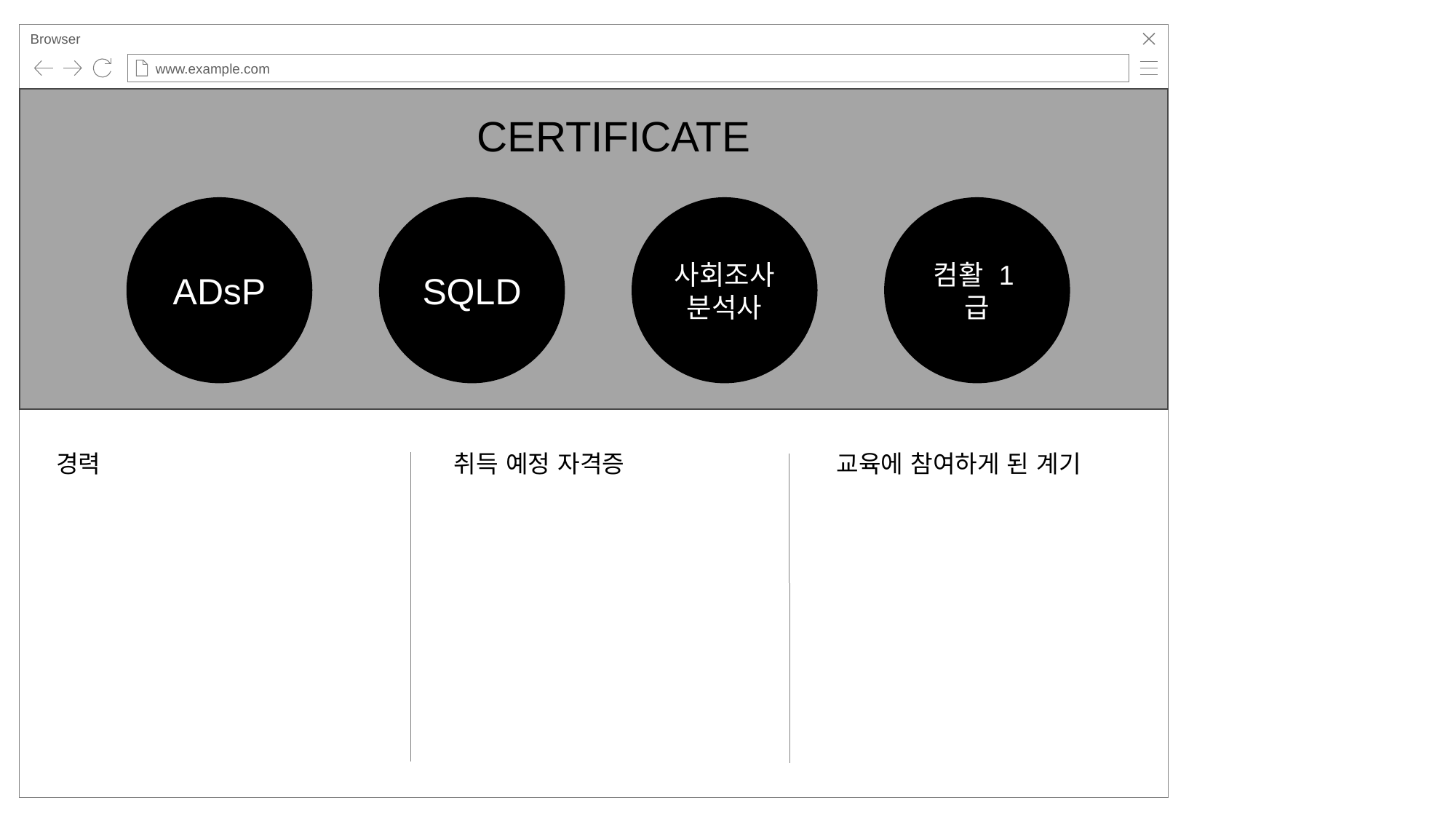

Browser

www.example.com

CERTIFICATE
ADsP
SQLD
사회조사 분석사
컴활 1급
경력
취득 예정 자격증
교육에 참여하게 된 계기